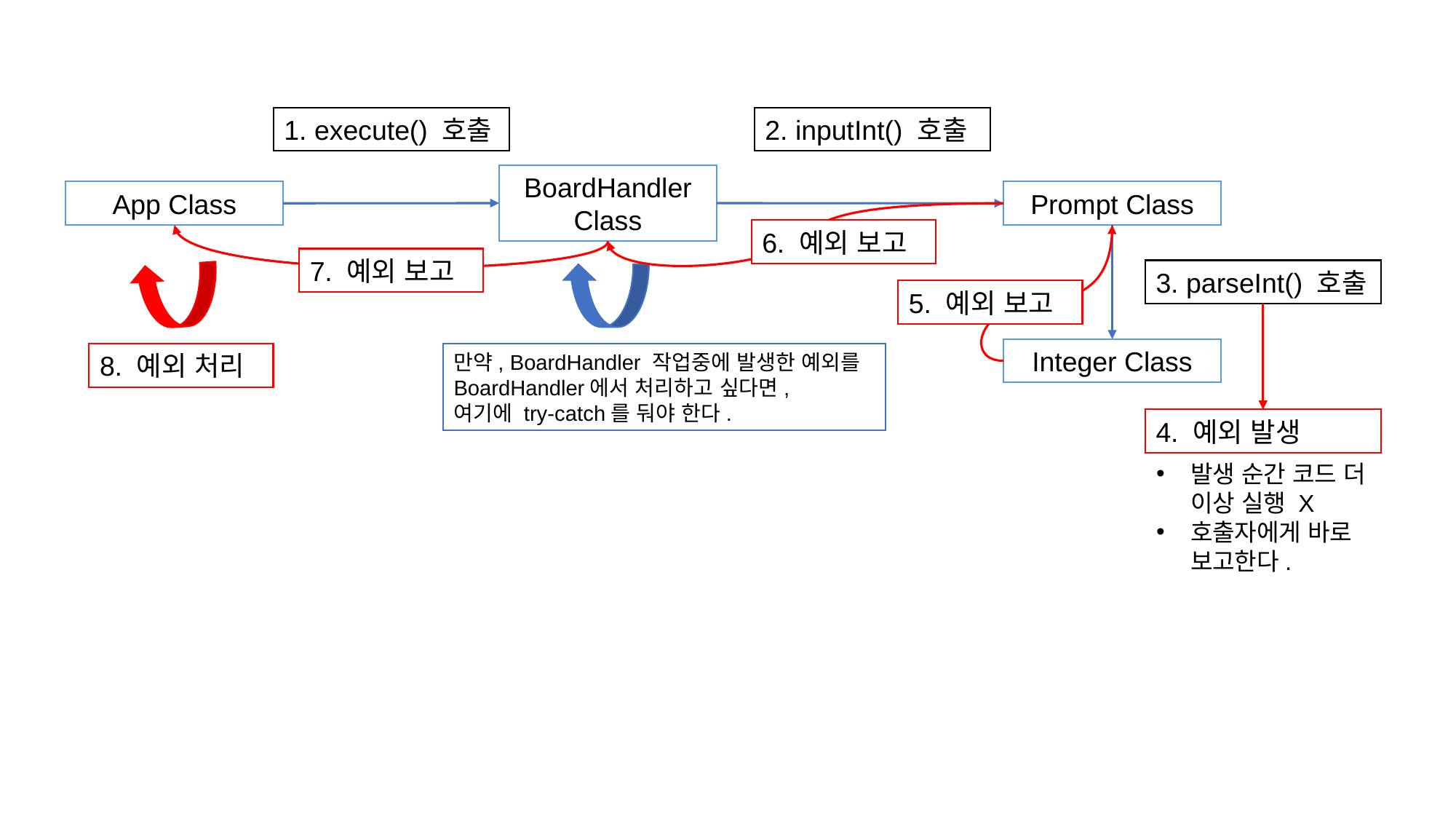

1. execute() 호출
2. inputInt() 호출
BoardHandler Class
App Class
Prompt Class
6. 예외 보고
7. 예외 보고
3. parseInt() 호출

5. 예외 보고
Integer Class
만약, BoardHandler 작업중에 발생한 예외를
BoardHandler에서 처리하고 싶다면,
여기에 try-catch를 둬야 한다.
8. 예외 처리
4. 예외 발생
발생 순간 코드 더 이상 실행 X
호출자에게 바로 보고한다.